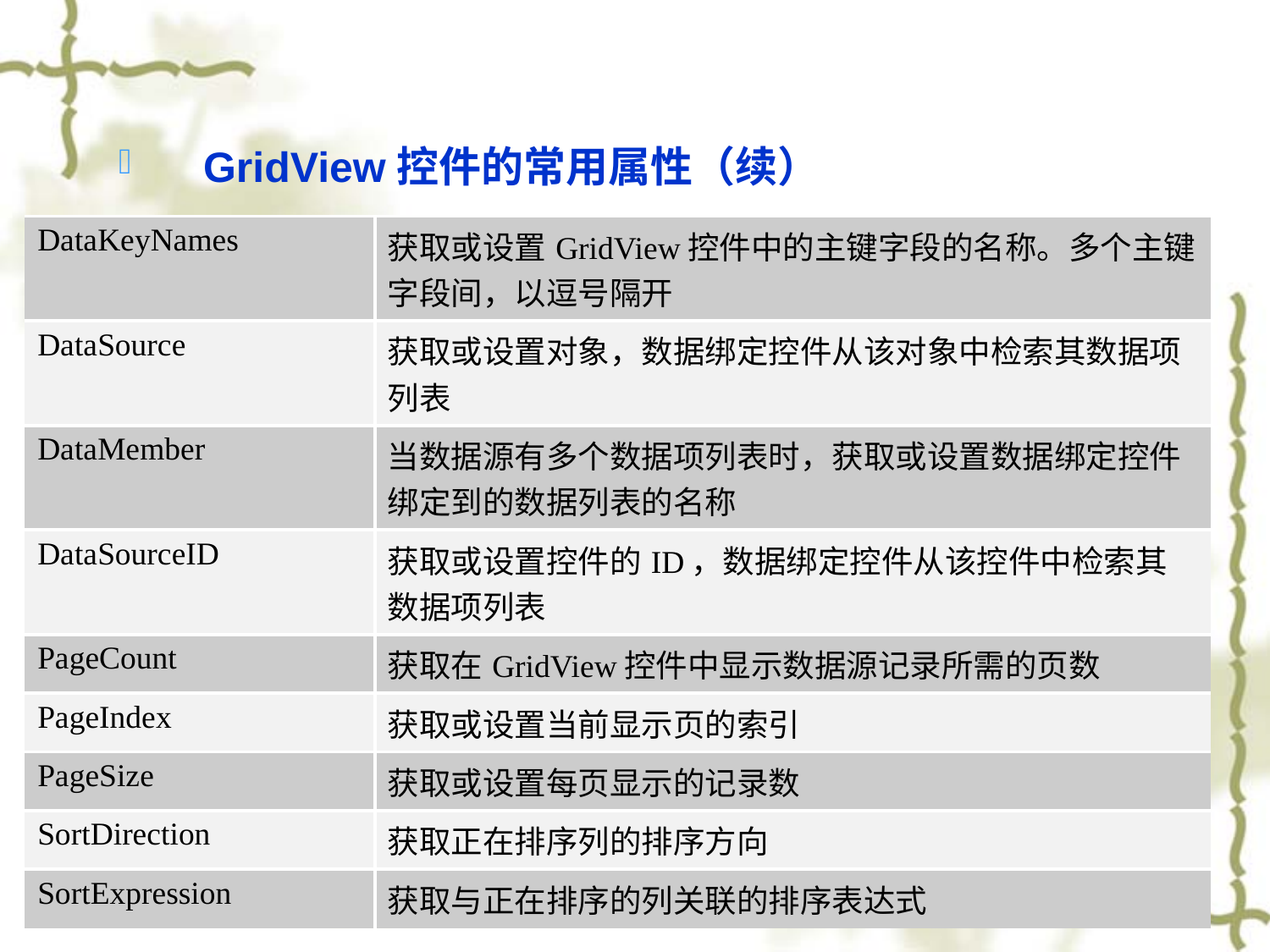

GridView控件的常用属性（续）
| DataKeyNames | 获取或设置GridView控件中的主键字段的名称。多个主键字段间，以逗号隔开 |
| --- | --- |
| DataSource | 获取或设置对象，数据绑定控件从该对象中检索其数据项列表 |
| DataMember | 当数据源有多个数据项列表时，获取或设置数据绑定控件绑定到的数据列表的名称 |
| DataSourceID | 获取或设置控件的ID，数据绑定控件从该控件中检索其数据项列表 |
| PageCount | 获取在GridView控件中显示数据源记录所需的页数 |
| PageIndex | 获取或设置当前显示页的索引 |
| PageSize | 获取或设置每页显示的记录数 |
| SortDirection | 获取正在排序列的排序方向 |
| SortExpression | 获取与正在排序的列关联的排序表达式 |